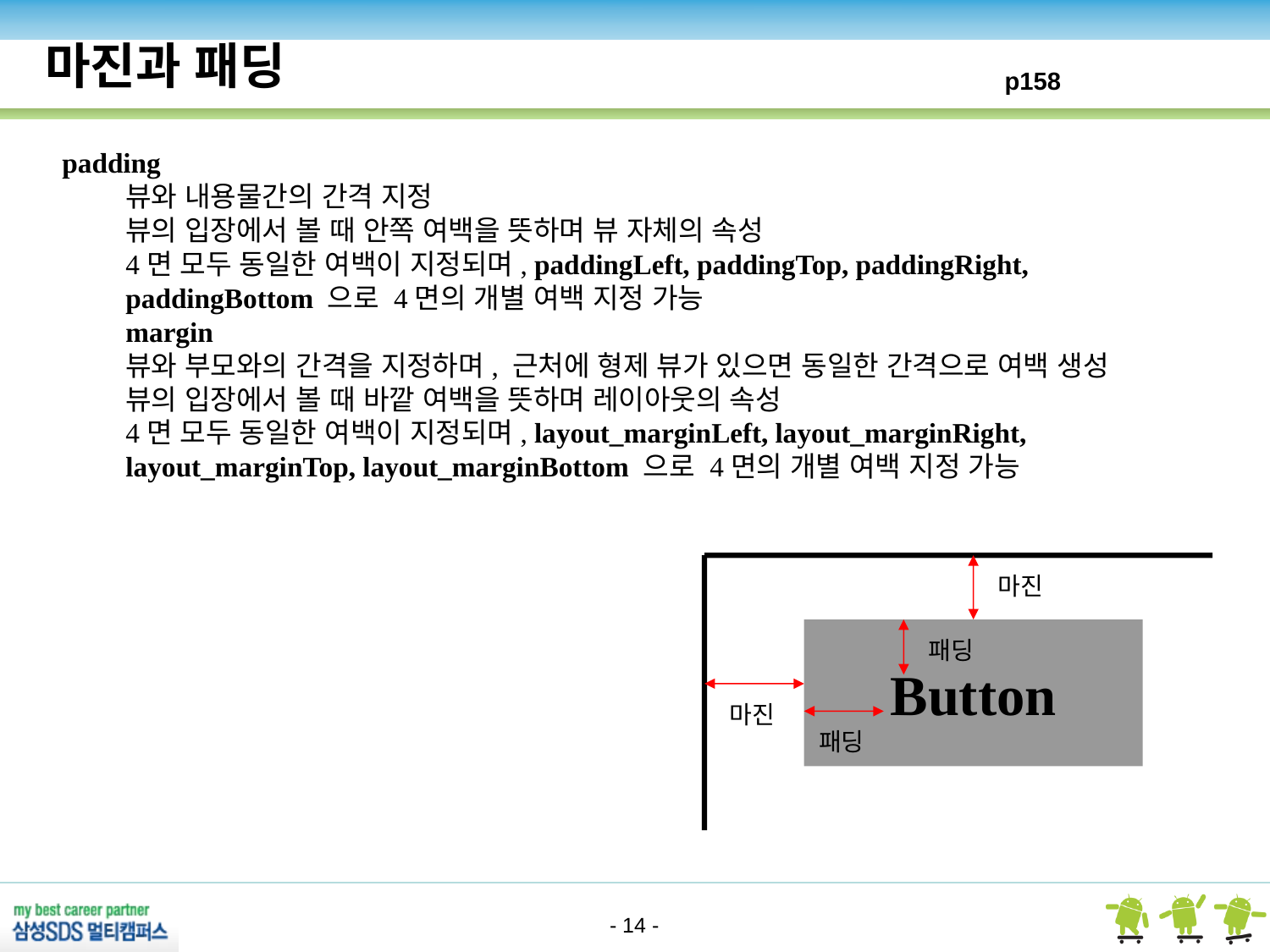

마진과 패딩
p158
padding
뷰와 내용물간의 간격 지정
뷰의 입장에서 볼 때 안쪽 여백을 뜻하며 뷰 자체의 속성
4면 모두 동일한 여백이 지정되며, paddingLeft, paddingTop, paddingRight, paddingBottom 으로 4면의 개별 여백 지정 가능
margin
뷰와 부모와의 간격을 지정하며, 근처에 형제 뷰가 있으면 동일한 간격으로 여백 생성
뷰의 입장에서 볼 때 바깥 여백을 뜻하며 레이아웃의 속성
4면 모두 동일한 여백이 지정되며, layout_marginLeft, layout_marginRight, layout_marginTop, layout_marginBottom 으로 4면의 개별 여백 지정 가능

마진
Button

패딩

마진

패딩
- 14 -